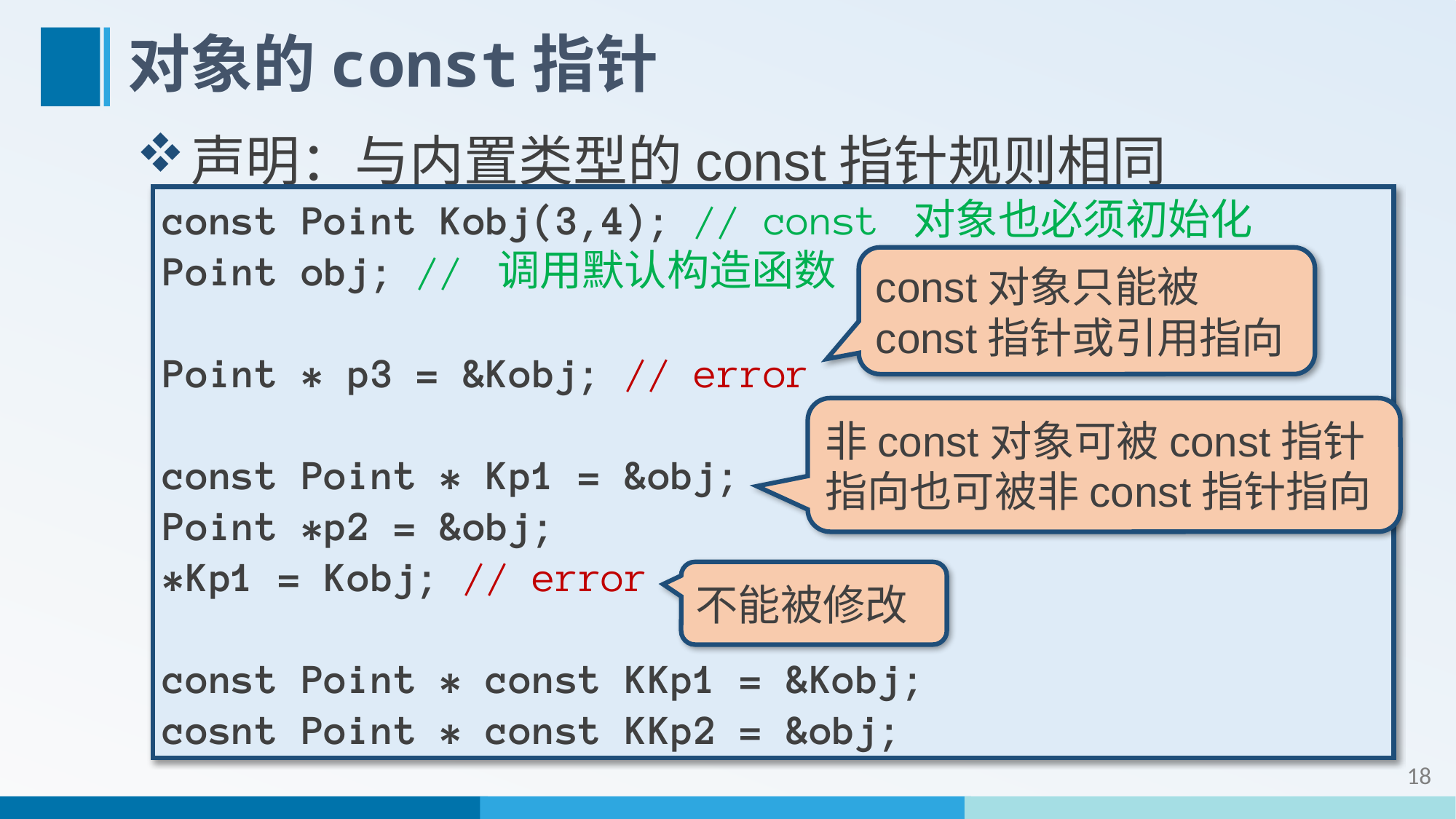

# 对象的const指针
声明：与内置类型的const指针规则相同
const Point Kobj(3,4); // const 对象也必须初始化
Point obj; // 调用默认构造函数

Point * p3 = &Kobj; // error
const Point * Kp1 = &obj;
Point *p2 = &obj;
*Kp1 = Kobj; // error

const Point * const KKp1 = &Kobj;
cosnt Point * const KKp2 = &obj;
const对象只能被const指针或引用指向
非const对象可被const指针指向也可被非const指针指向
不能被修改